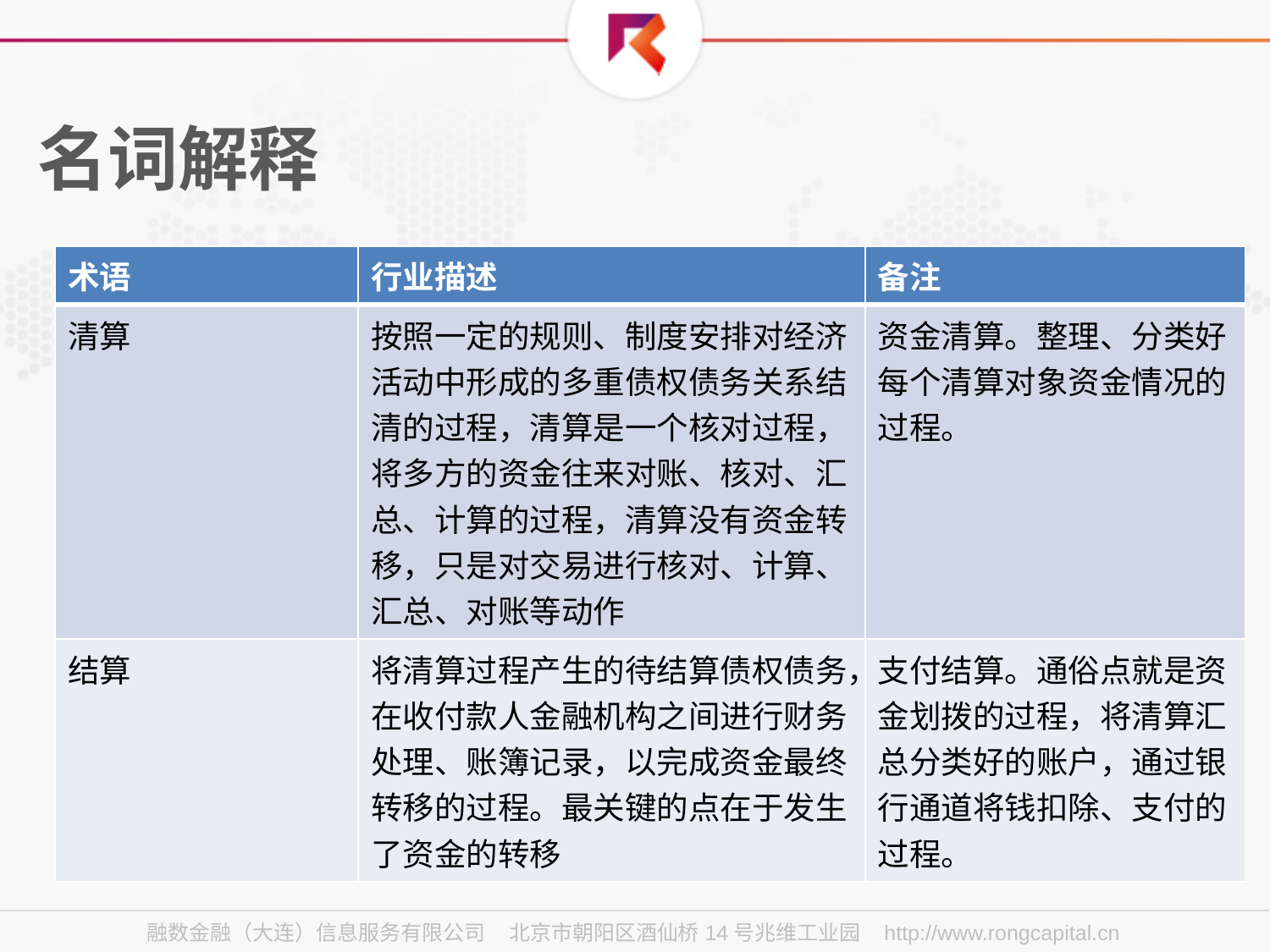

# 名词解释
| 术语 | 行业描述 | 备注 |
| --- | --- | --- |
| 清算 | 按照一定的规则、制度安排对经济活动中形成的多重债权债务关系结清的过程，清算是一个核对过程，将多方的资金往来对账、核对、汇总、计算的过程，清算没有资金转移，只是对交易进行核对、计算、汇总、对账等动作 | 资金清算。整理、分类好每个清算对象资金情况的过程。 |
| 结算 | 将清算过程产生的待结算债权债务，在收付款人金融机构之间进行财务处理、账簿记录，以完成资金最终转移的过程。最关键的点在于发生了资金的转移 | 支付结算。通俗点就是资金划拨的过程，将清算汇总分类好的账户，通过银行通道将钱扣除、支付的过程。 |